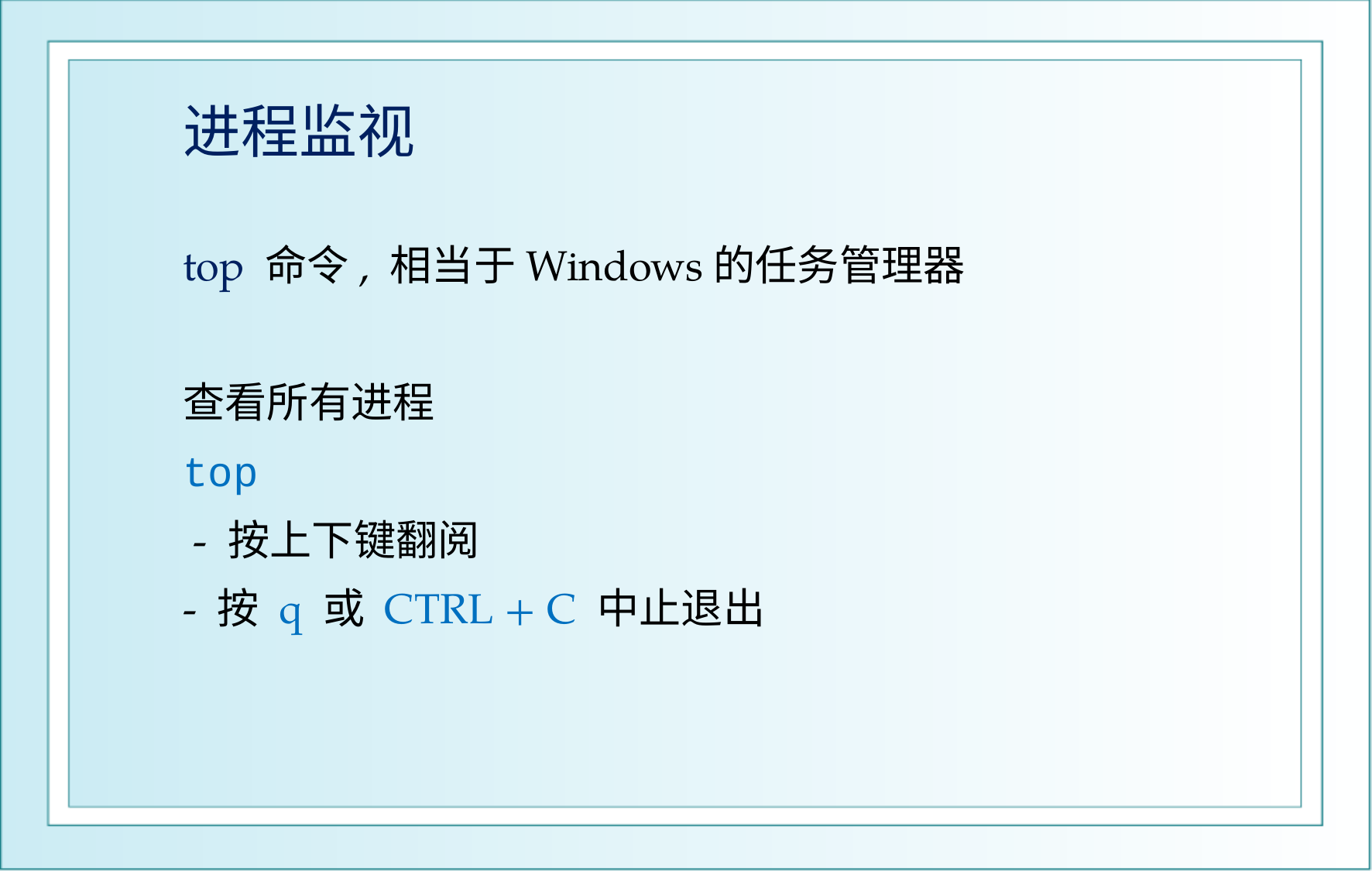

# 进程监视
top 命令, 相当于Windows的任务管理器

查看所有进程
top
 - 按上下键翻阅
- 按 q 或 CTRL + C 中止退出